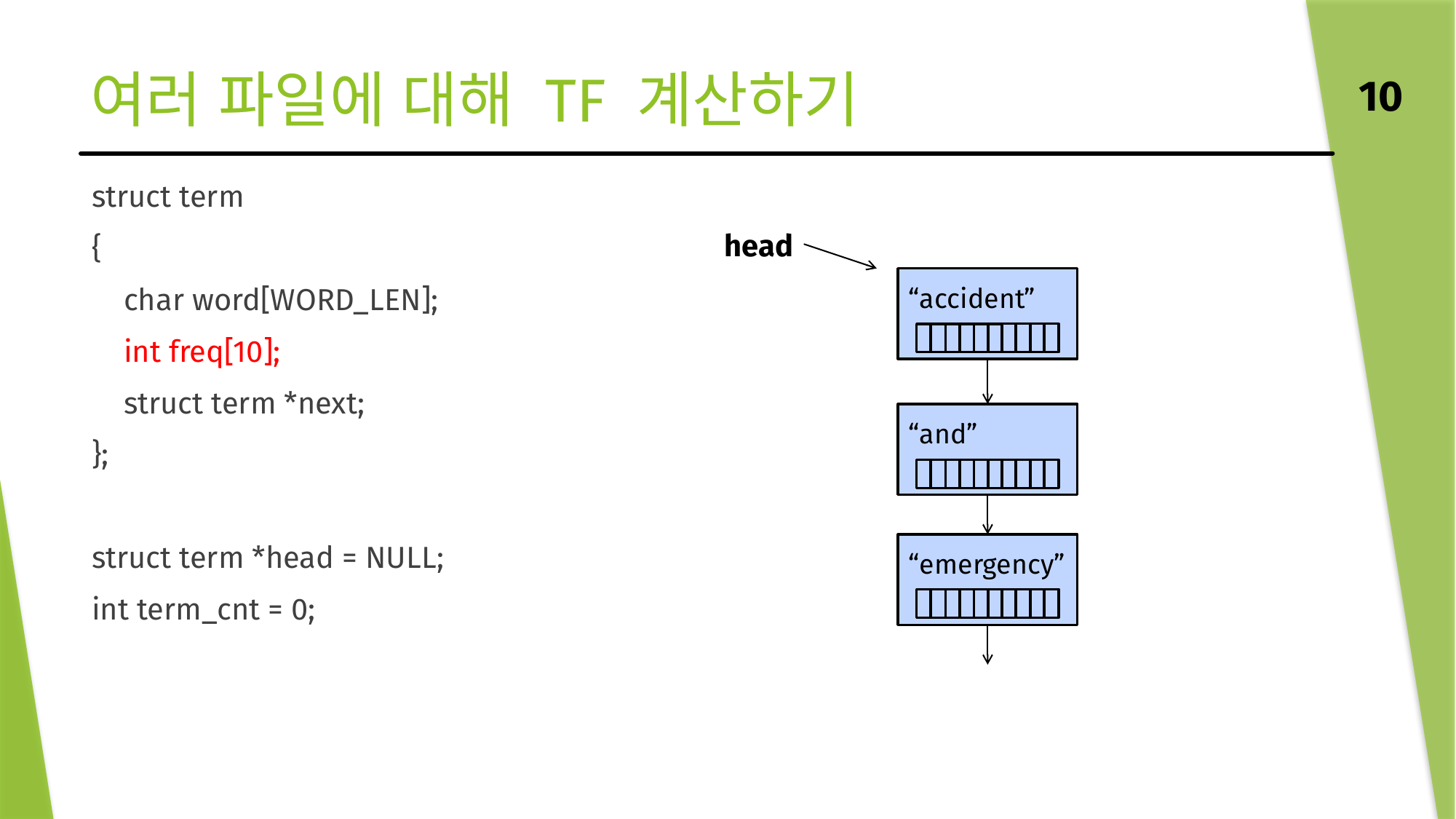

# 여러 파일에 대해 TF 계산하기
10
struct term
{
    char word[WORD_LEN];
    int freq[10];
    struct term *next;
};

struct term *head = NULL;
int term_cnt = 0;

head
“accident”

“and”

“emergency”